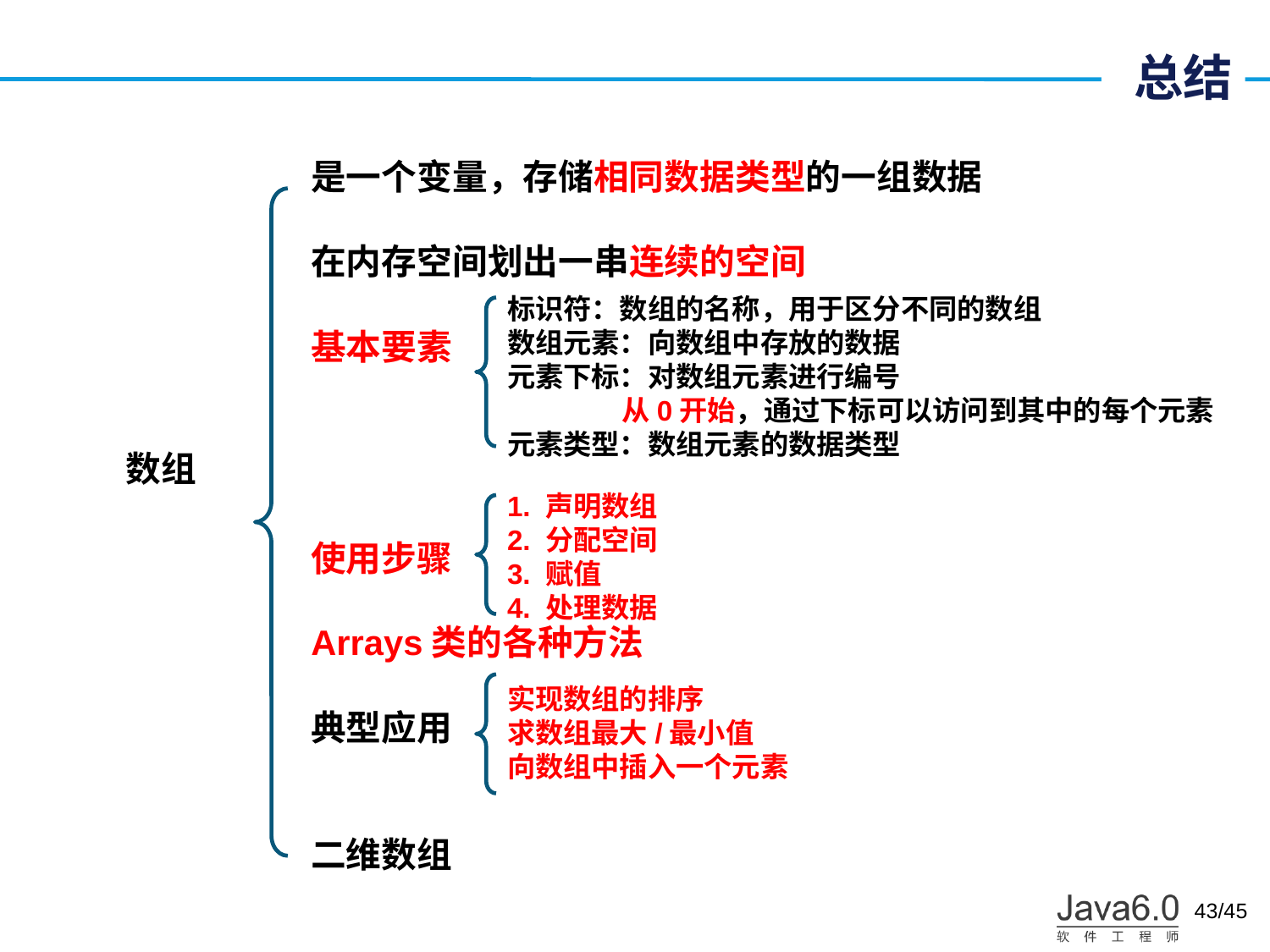

# 总结
是一个变量，存储相同数据类型的一组数据

在内存空间划出一串连续的空间

基本要素

使用步骤

Arrays类的各种方法

典型应用

二维数组

标识符：数组的名称，用于区分不同的数组
数组元素：向数组中存放的数据
元素下标：对数组元素进行编号
                 从0开始，通过下标可以访问到其中的每个元素
元素类型：数组元素的数据类型

数组
1. 声明数组
2. 分配空间
3. 赋值
4. 处理数据

实现数组的排序
求数组最大/最小值
向数组中插入一个元素
43/45